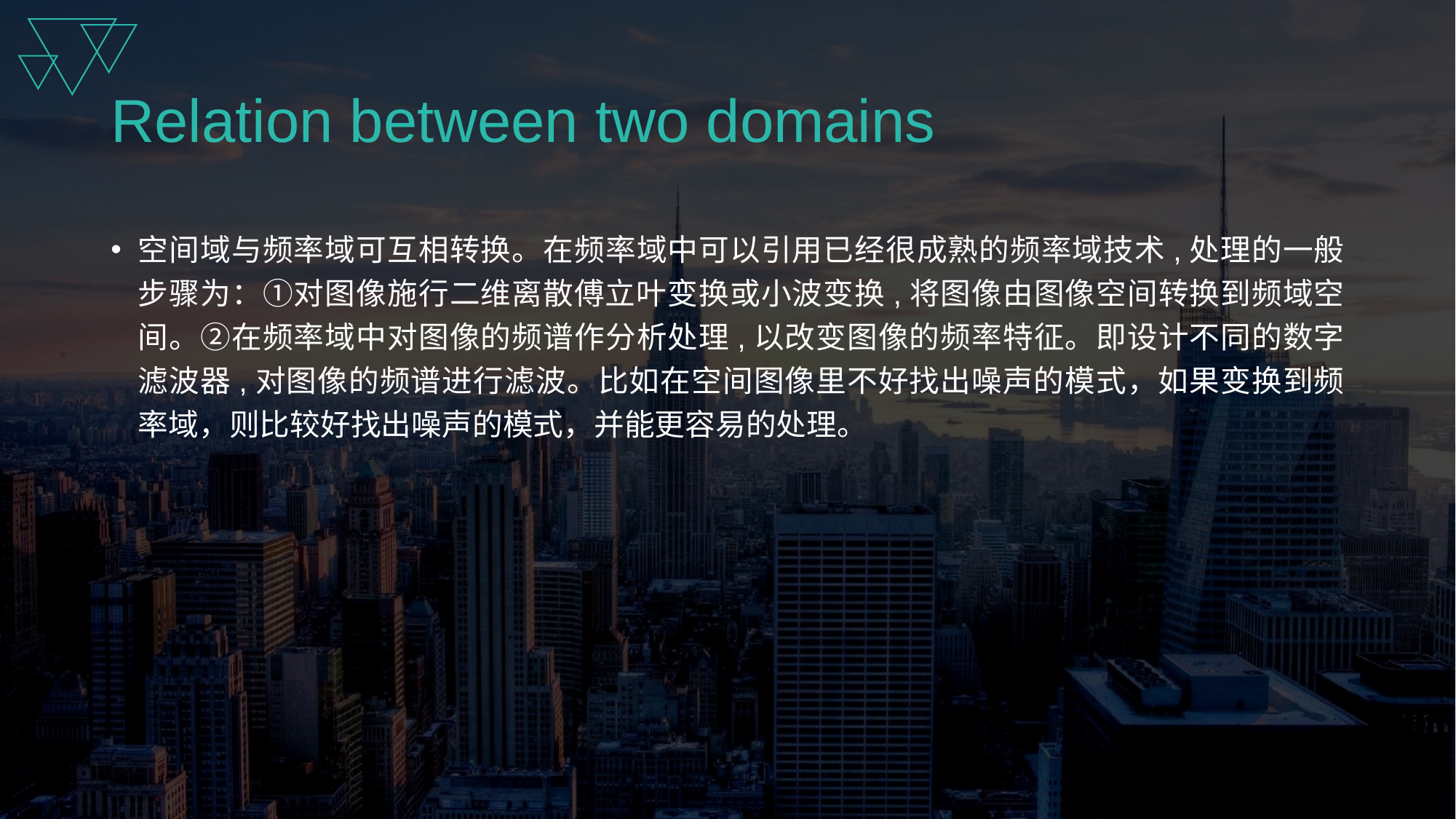

# Relation between two domains
空间域与频率域可互相转换。在频率域中可以引用已经很成熟的频率域技术,处理的一般步骤为：①对图像施行二维离散傅立叶变换或小波变换,将图像由图像空间转换到频域空间。②在频率域中对图像的频谱作分析处理,以改变图像的频率特征。即设计不同的数字滤波器,对图像的频谱进行滤波。比如在空间图像里不好找出噪声的模式，如果变换到频率域，则比较好找出噪声的模式，并能更容易的处理。